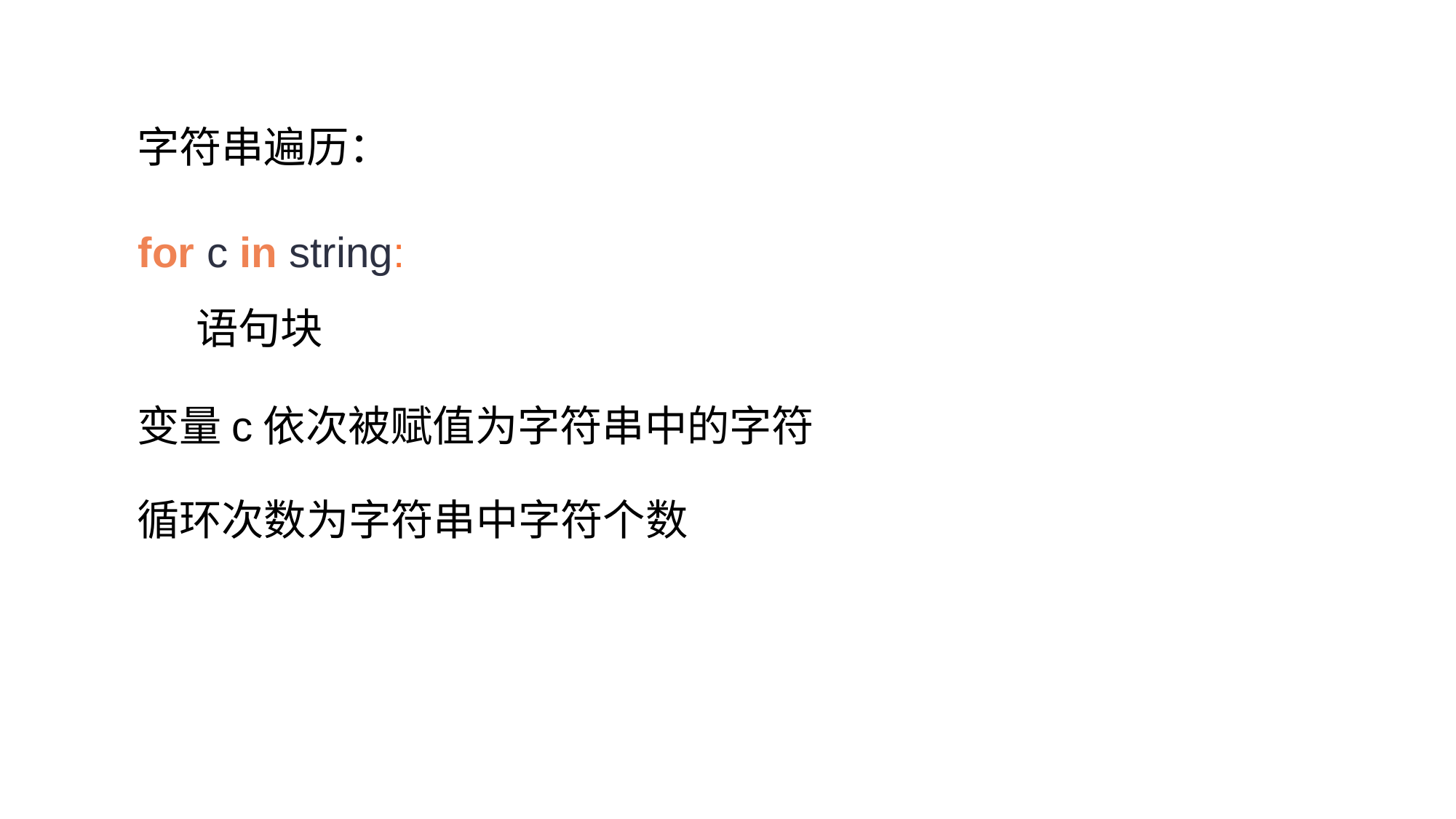

字符串遍历：
for c in string:
     语句块
变量c依次被赋值为字符串中的字符
循环次数为字符串中字符个数